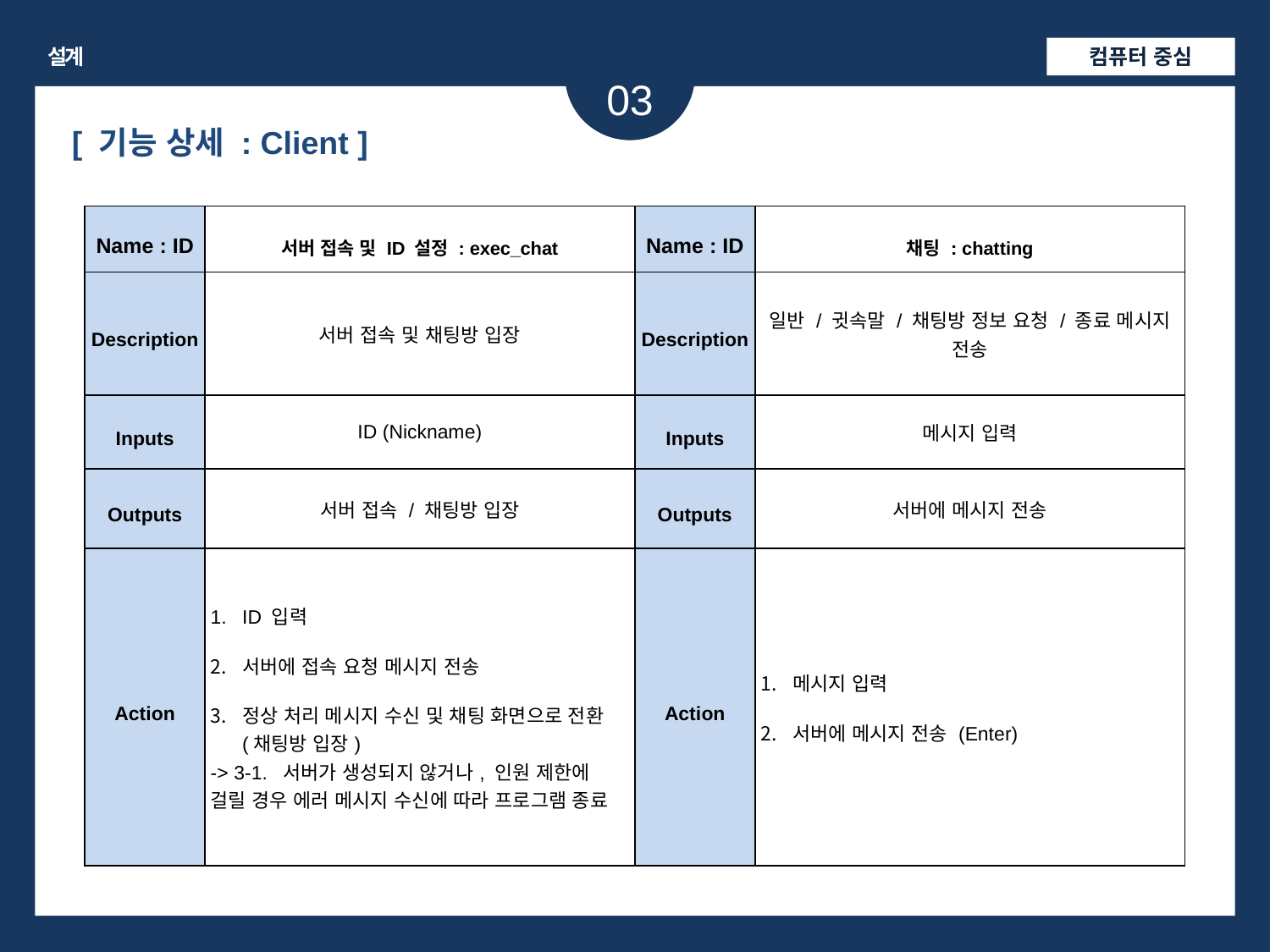

설계
시스템 프로그래밍
컴퓨터 중심
03

기능 상세 : Client
[ 기능 상세 : Client ]
| Name : ID | 서버 접속 및 ID 설정 : exec\_chat |
| --- | --- |
| Description | 서버 접속 및 채팅방 입장 |
| Inputs | ID (Nickname) |
| Outputs | 서버 접속 / 채팅방 입장 |
| Action | ID 입력 서버에 접속 요청 메시지 전송 정상 처리 메시지 수신 및 채팅 화면으로 전환 (채팅방 입장) -> 3-1. 서버가 생성되지 않거나, 인원 제한에 걸릴 경우 에러 메시지 수신에 따라 프로그램 종료 |
| Name : ID | 채팅 : chatting |
| --- | --- |
| Description | 일반 / 귓속말 / 채팅방 정보 요청 / 종료 메시지 전송 |
| Inputs | 메시지 입력 |
| Outputs | 서버에 메시지 전송 |
| Action | 메시지 입력 서버에 메시지 전송 (Enter) |